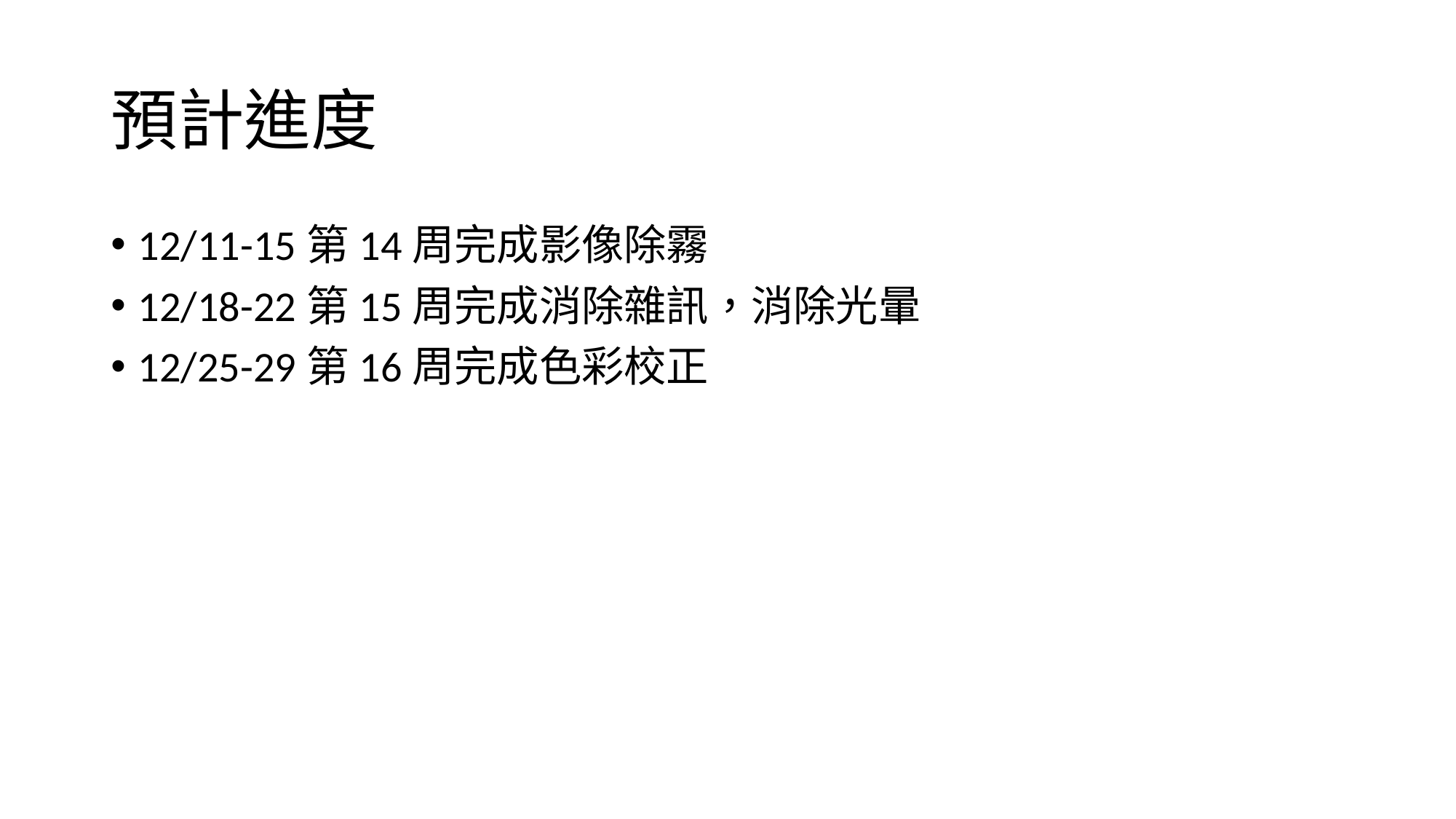

# 預計進度
12/11-15第14周完成影像除霧
12/18-22第15周完成消除雜訊，消除光暈
12/25-29第16周完成色彩校正